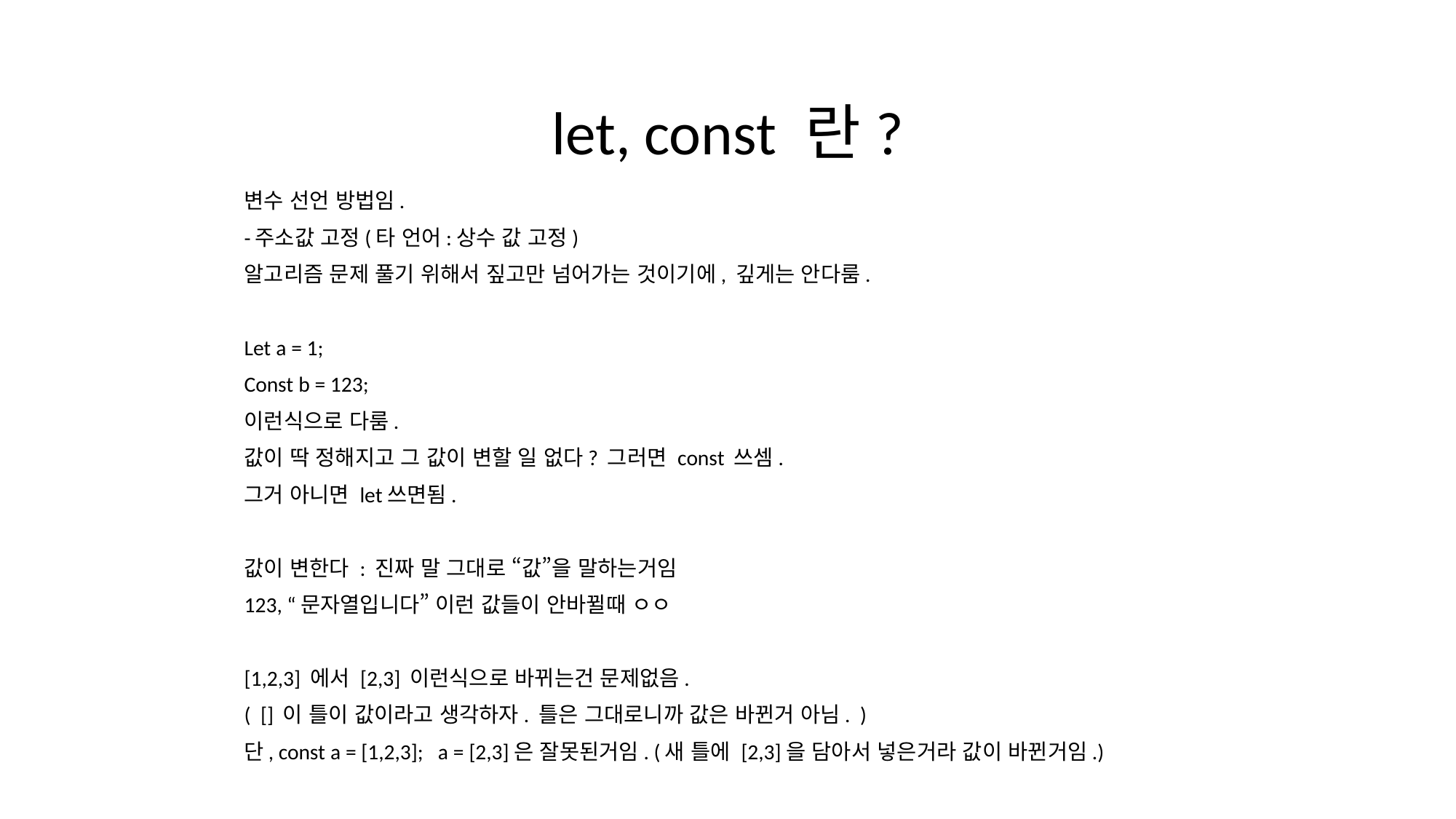

# let, const 란?
변수 선언 방법임.
-주소값 고정(타 언어:상수 값 고정)
알고리즘 문제 풀기 위해서 짚고만 넘어가는 것이기에, 깊게는 안다룸.

Let a = 1;
Const b = 123;
이런식으로 다룸.
값이 딱 정해지고 그 값이 변할 일 없다? 그러면 const 쓰셈.
그거 아니면 let쓰면됨.

값이 변한다 : 진짜 말 그대로 “값”을 말하는거임
123, “문자열입니다” 이런 값들이 안바뀔때 ㅇㅇ

[1,2,3] 에서 [2,3] 이런식으로 바뀌는건 문제없음.
(  [] 이 틀이 값이라고 생각하자. 틀은 그대로니까 값은 바뀐거 아님.  )
단, const a = [1,2,3];   a = [2,3]은 잘못된거임. (새 틀에 [2,3]을 담아서 넣은거라 값이 바뀐거임.)